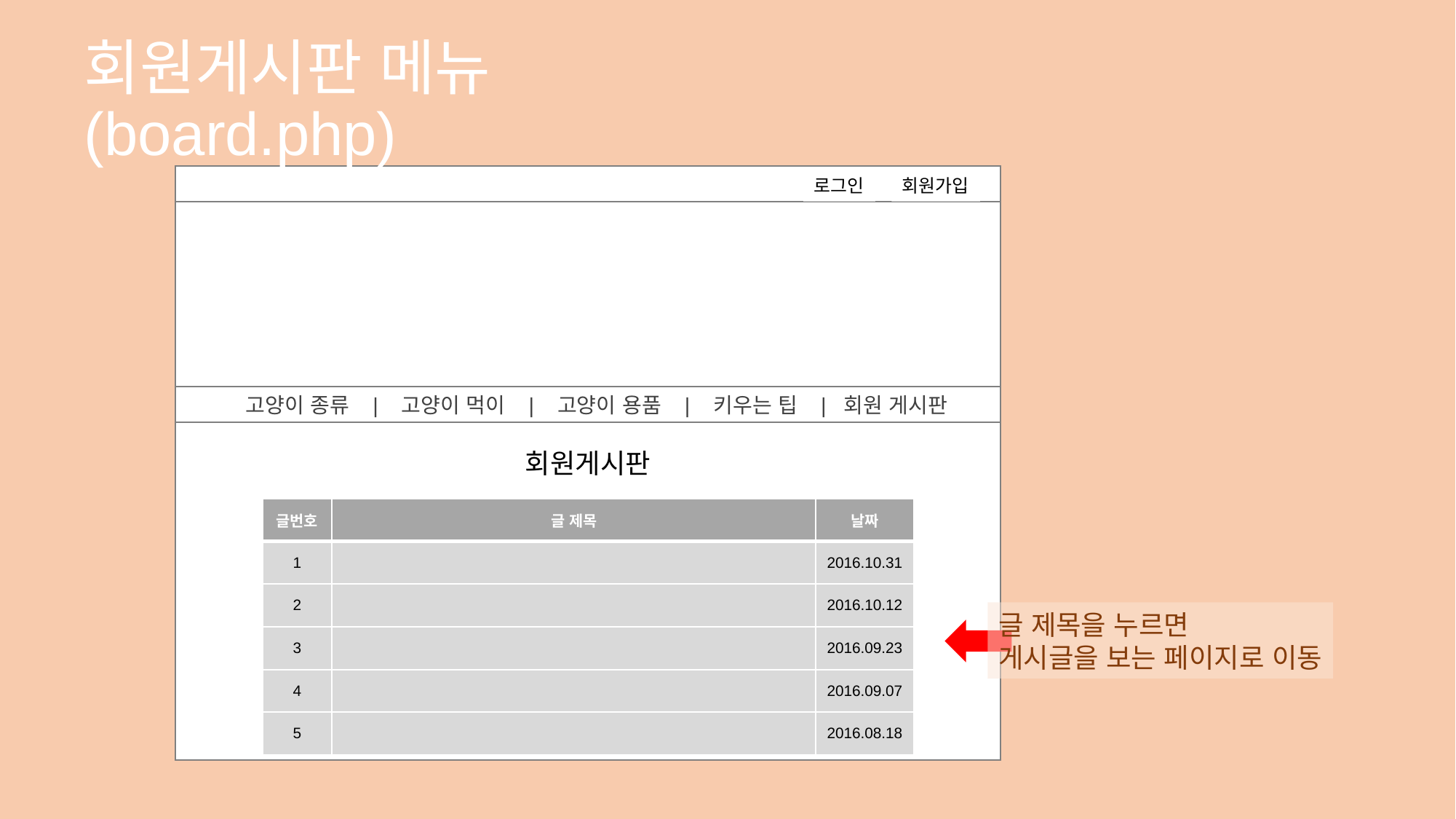

# 회원게시판 메뉴(board.php)

로그인
회원가입
  고양이 종류   |   고양이 먹이   |   고양이 용품   |   키우는 팁   |  회원 게시판
회원게시판
| 글번호 | 글 제목 | 날짜 |
| --- | --- | --- |
| 1 |  | 2016.10.31 |
| 2 |  | 2016.10.12 |
| 3 |  | 2016.09.23 |
| 4 |  | 2016.09.07 |
| 5 |  | 2016.08.18 |
글 제목을 누르면
게시글을 보는 페이지로 이동